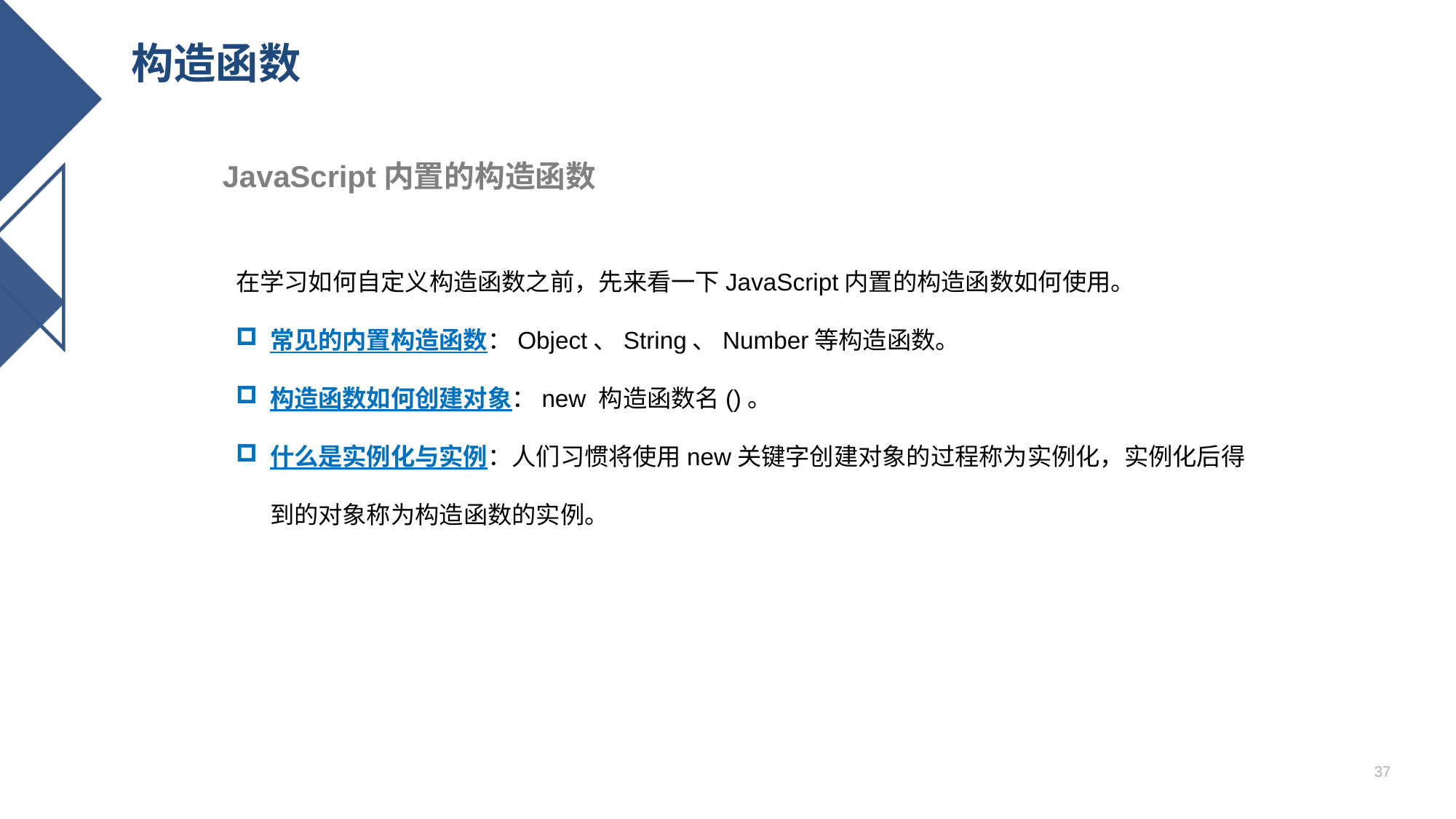

# 构造函数
JavaScript内置的构造函数
在学习如何自定义构造函数之前，先来看一下JavaScript内置的构造函数如何使用。
常见的内置构造函数：Object、String、Number等构造函数。
构造函数如何创建对象：new 构造函数名()。
什么是实例化与实例：人们习惯将使用new关键字创建对象的过程称为实例化，实例化后得到的对象称为构造函数的实例。
37